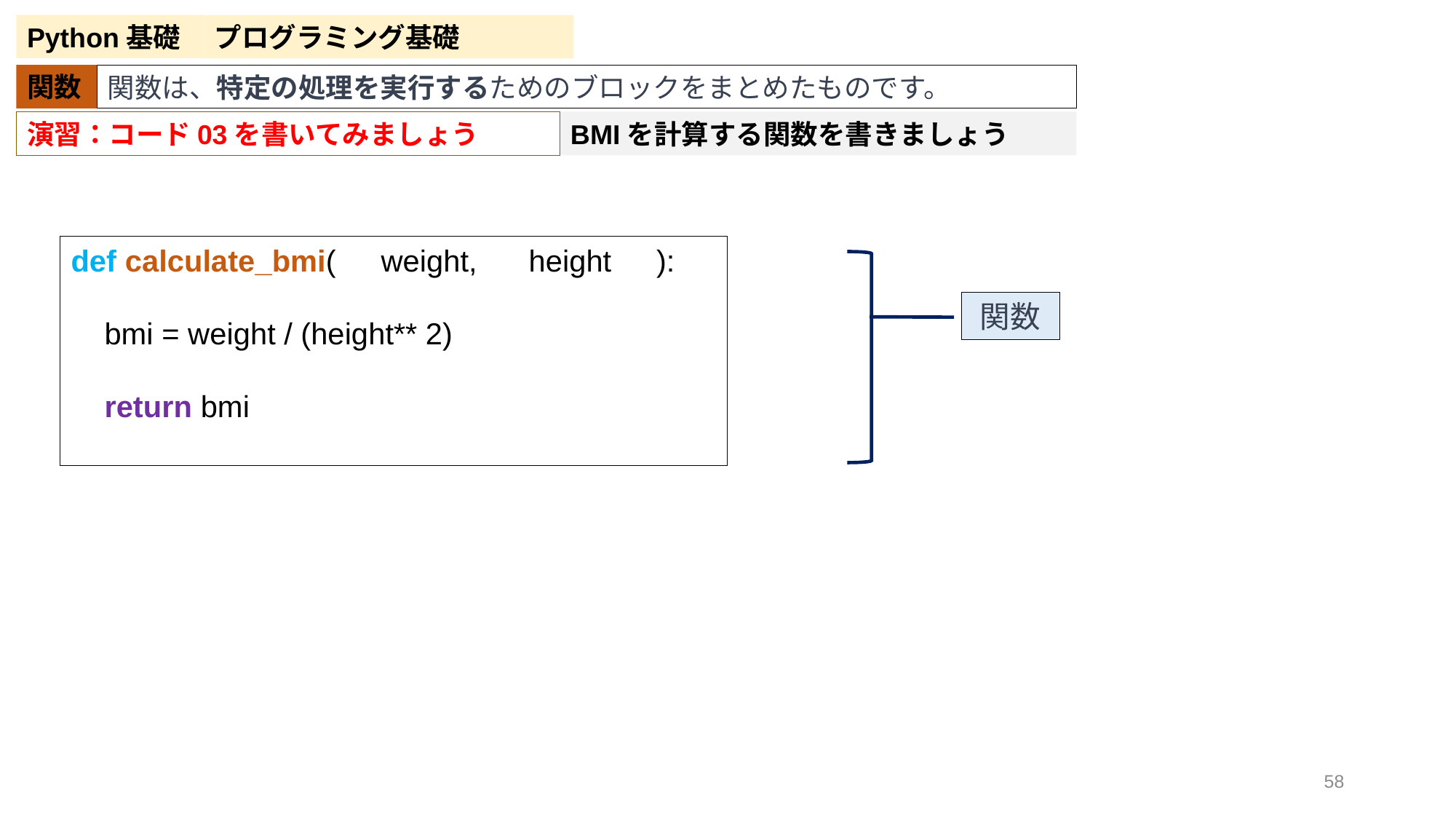

Python基礎
プログラミング基礎
関数
関数は、特定の処理を実行するためのブロックをまとめたものです。
BMIを計算する関数を書きましょう
演習：コード03を書いてみましょう
def calculate_bmi(　weight,　 height　):

    bmi = weight / (height** 2)

    return bmi

関数
58